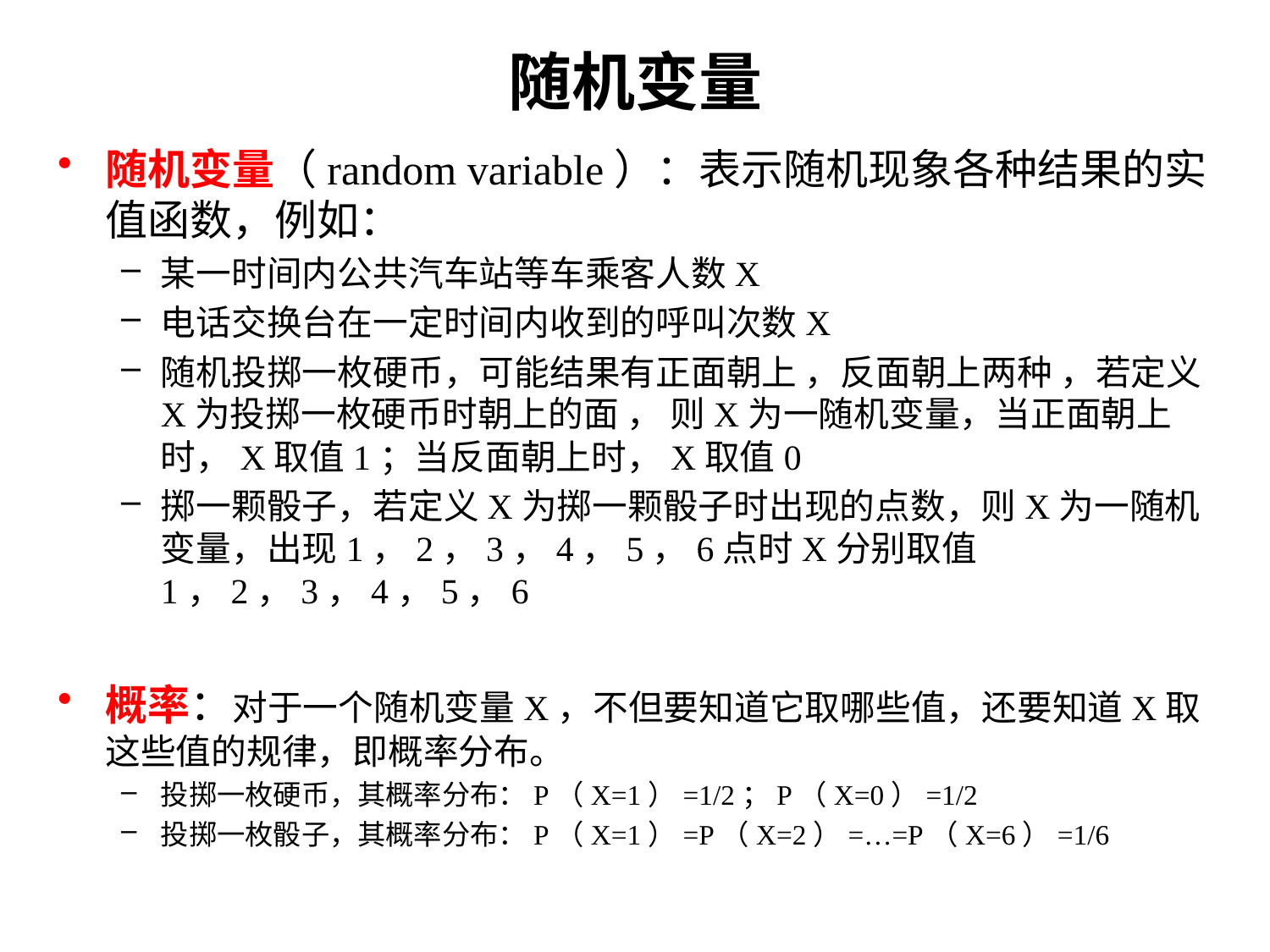

# 随机变量
随机变量（random variable）：表示随机现象各种结果的实值函数，例如：
某一时间内公共汽车站等车乘客人数X
电话交换台在一定时间内收到的呼叫次数X
随机投掷一枚硬币，可能结果有正面朝上 ，反面朝上两种 ，若定义X为投掷一枚硬币时朝上的面 ， 则X为一随机变量，当正面朝上时，X取值1；当反面朝上时，X取值0
掷一颗骰子，若定义X为掷一颗骰子时出现的点数，则X为一随机变量，出现1，2，3，4，5，6点时X分别取值1，2，3，4，5，6

概率：对于一个随机变量X，不但要知道它取哪些值，还要知道X取这些值的规律，即概率分布。
投掷一枚硬币，其概率分布：P（X=1）=1/2；P（X=0）=1/2
投掷一枚骰子，其概率分布：P（X=1）=P（X=2）=…=P（X=6）=1/6